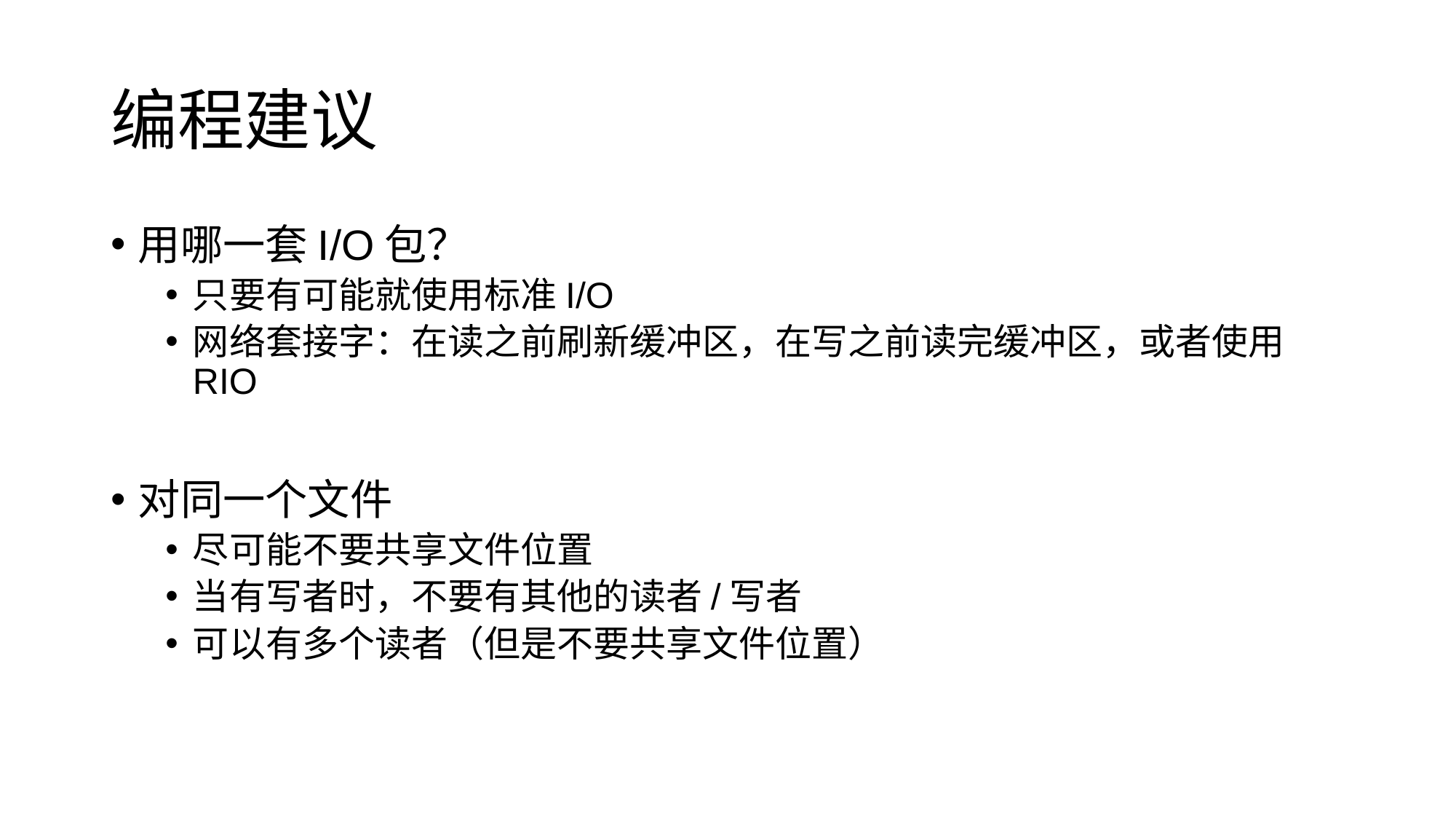

# 编程建议
用哪一套I/O包？
只要有可能就使用标准I/O
网络套接字：在读之前刷新缓冲区，在写之前读完缓冲区，或者使用RIO

对同一个文件
尽可能不要共享文件位置
当有写者时，不要有其他的读者/写者
可以有多个读者（但是不要共享文件位置）